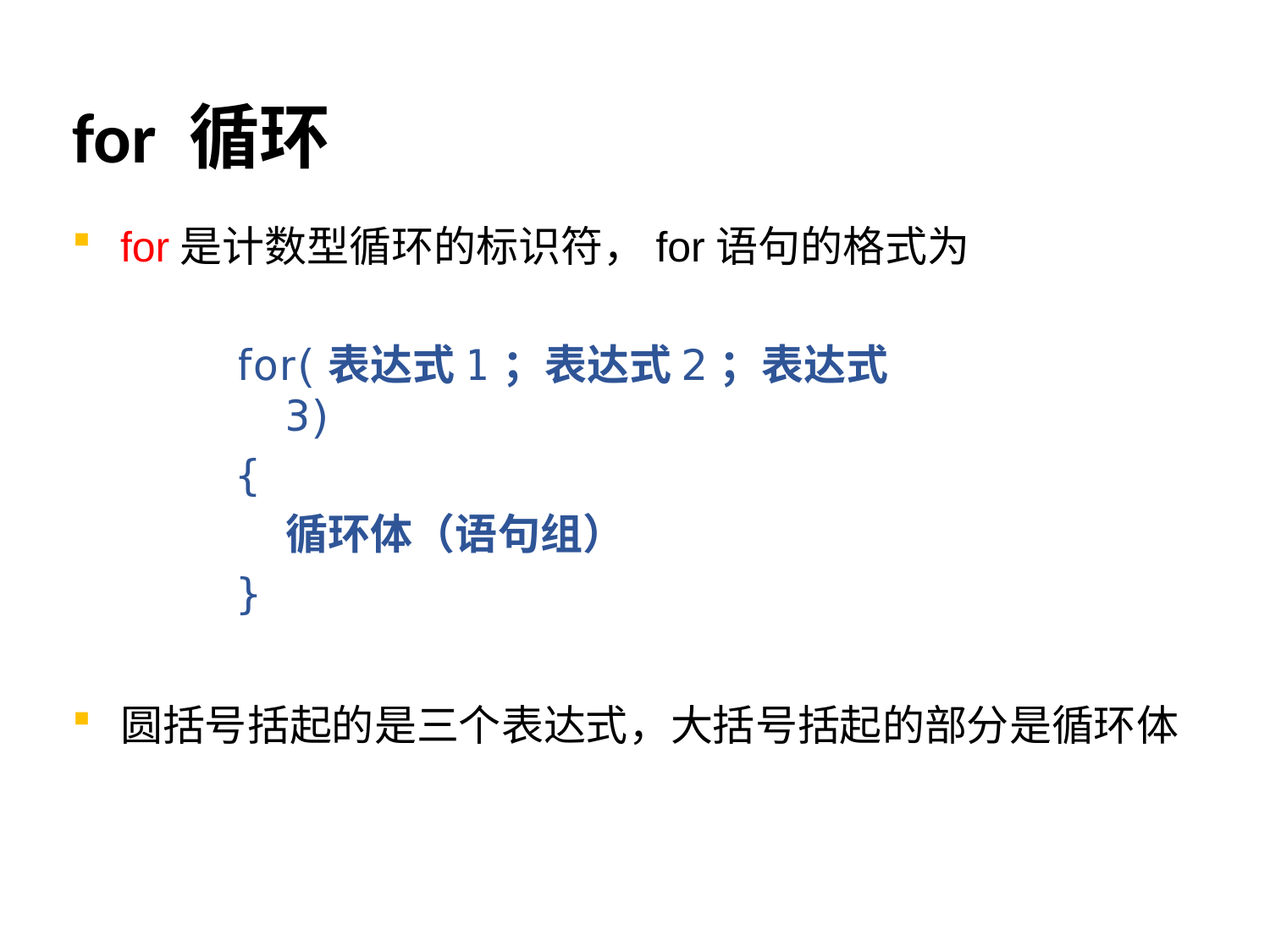

# for 循环
for是计数型循环的标识符，for语句的格式为

圆括号括起的是三个表达式，大括号括起的部分是循环体

for(表达式1；表达式2；表达式3)
{
	循环体（语句组）
}